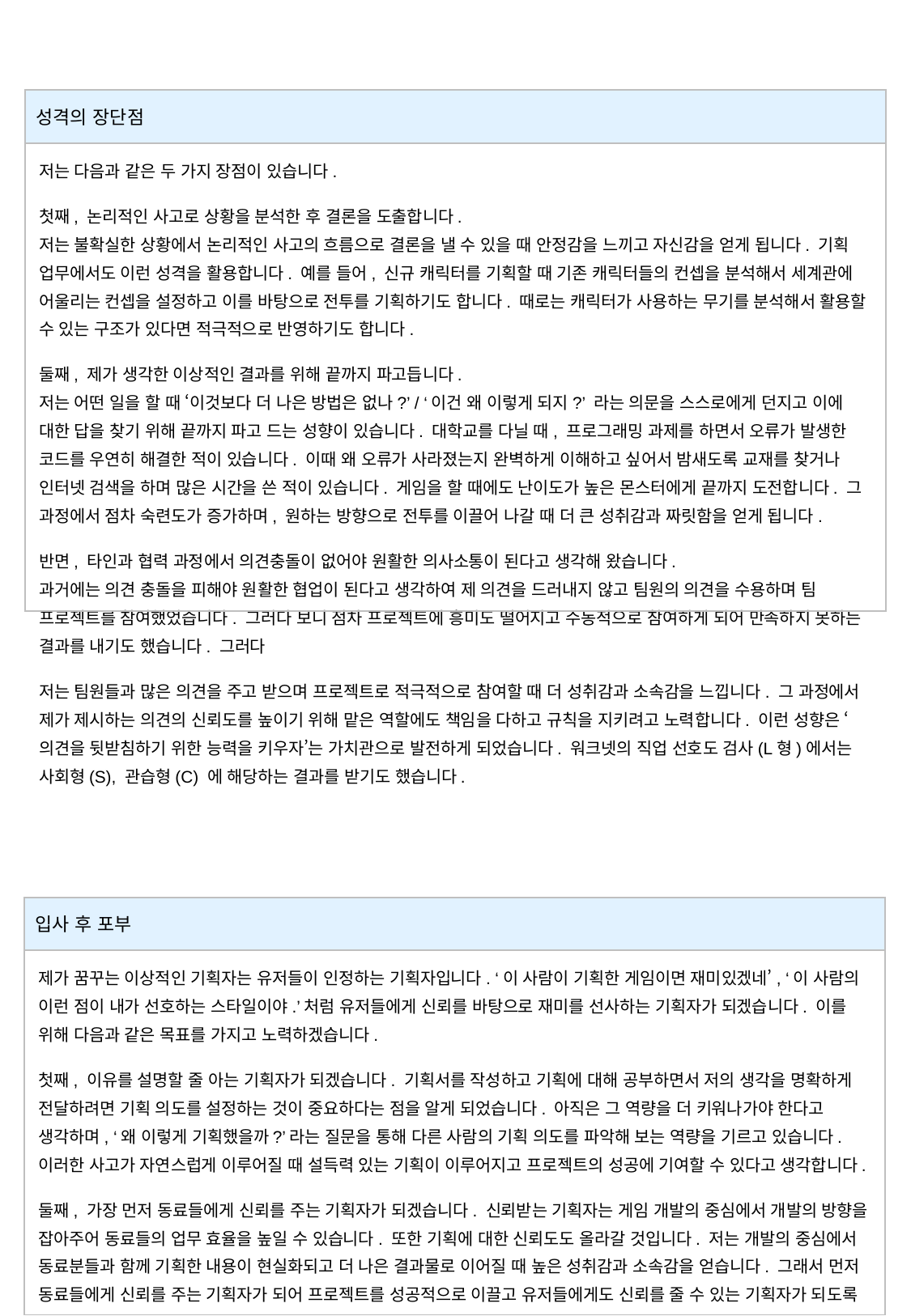

성격의 장단점
저는 다음과 같은 두 가지 장점이 있습니다.
첫째, 논리적인 사고로 상황을 분석한 후 결론을 도출합니다.
저는 불확실한 상황에서 논리적인 사고의 흐름으로 결론을 낼 수 있을 때 안정감을 느끼고 자신감을 얻게 됩니다. 기획 업무에서도 이런 성격을 활용합니다. 예를 들어, 신규 캐릭터를 기획할 때 기존 캐릭터들의 컨셉을 분석해서 세계관에 어울리는 컨셉을 설정하고 이를 바탕으로 전투를 기획하기도 합니다. 때로는 캐릭터가 사용하는 무기를 분석해서 활용할 수 있는 구조가 있다면 적극적으로 반영하기도 합니다.
둘째, 제가 생각한 이상적인 결과를 위해 끝까지 파고듭니다.
저는 어떤 일을 할 때 ‘이것보다 더 나은 방법은 없나?’ / ‘이건 왜 이렇게 되지?’ 라는 의문을 스스로에게 던지고 이에 대한 답을 찾기 위해 끝까지 파고 드는 성향이 있습니다. 대학교를 다닐 때, 프로그래밍 과제를 하면서 오류가 발생한 코드를 우연히 해결한 적이 있습니다. 이때 왜 오류가 사라졌는지 완벽하게 이해하고 싶어서 밤새도록 교재를 찾거나 인터넷 검색을 하며 많은 시간을 쓴 적이 있습니다. 게임을 할 때에도 난이도가 높은 몬스터에게 끝까지 도전합니다. 그 과정에서 점차 숙련도가 증가하며, 원하는 방향으로 전투를 이끌어 나갈 때 더 큰 성취감과 짜릿함을 얻게 됩니다.
반면, 타인과 협력 과정에서 의견충돌이 없어야 원활한 의사소통이 된다고 생각해 왔습니다.
과거에는 의견 충돌을 피해야 원활한 협업이 된다고 생각하여 제 의견을 드러내지 않고 팀원의 의견을 수용하며 팀 프로젝트를 참여했었습니다. 그러다 보니 점차 프로젝트에 흥미도 떨어지고 수동적으로 참여하게 되어 만족하지 못하는 결과를 내기도 했습니다. 그러다
저는 팀원들과 많은 의견을 주고 받으며 프로젝트로 적극적으로 참여할 때 더 성취감과 소속감을 느낍니다. 그 과정에서 제가 제시하는 의견의 신뢰도를 높이기 위해 맡은 역할에도 책임을 다하고 규칙을 지키려고 노력합니다. 이런 성향은 ‘의견을 뒷받침하기 위한 능력을 키우자’는 가치관으로 발전하게 되었습니다. 워크넷의 직업 선호도 검사(L형)에서는 사회형(S), 관습형(C) 에 해당하는 결과를 받기도 했습니다.

입사 후 포부
제가 꿈꾸는 이상적인 기획자는 유저들이 인정하는 기획자입니다. ‘이 사람이 기획한 게임이면 재미있겠네’, ‘이 사람의 이런 점이 내가 선호하는 스타일이야.’처럼 유저들에게 신뢰를 바탕으로 재미를 선사하는 기획자가 되겠습니다. 이를 위해 다음과 같은 목표를 가지고 노력하겠습니다.
첫째, 이유를 설명할 줄 아는 기획자가 되겠습니다. 기획서를 작성하고 기획에 대해 공부하면서 저의 생각을 명확하게 전달하려면 기획 의도를 설정하는 것이 중요하다는 점을 알게 되었습니다. 아직은 그 역량을 더 키워나가야 한다고 생각하며, ‘왜 이렇게 기획했을까?’라는 질문을 통해 다른 사람의 기획 의도를 파악해 보는 역량을 기르고 있습니다. 이러한 사고가 자연스럽게 이루어질 때 설득력 있는 기획이 이루어지고 프로젝트의 성공에 기여할 수 있다고 생각합니다.
둘째, 가장 먼저 동료들에게 신뢰를 주는 기획자가 되겠습니다. 신뢰받는 기획자는 게임 개발의 중심에서 개발의 방향을 잡아주어 동료들의 업무 효율을 높일 수 있습니다. 또한 기획에 대한 신뢰도도 올라갈 것입니다. 저는 개발의 중심에서 동료분들과 함께 기획한 내용이 현실화되고 더 나은 결과물로 이어질 때 높은 성취감과 소속감을 얻습니다. 그래서 먼저 동료들에게 신뢰를 주는 기획자가 되어 프로젝트를 성공적으로 이끌고 유저들에게도 신뢰를 줄 수 있는 기획자가 되도록 노력하겠습니다.